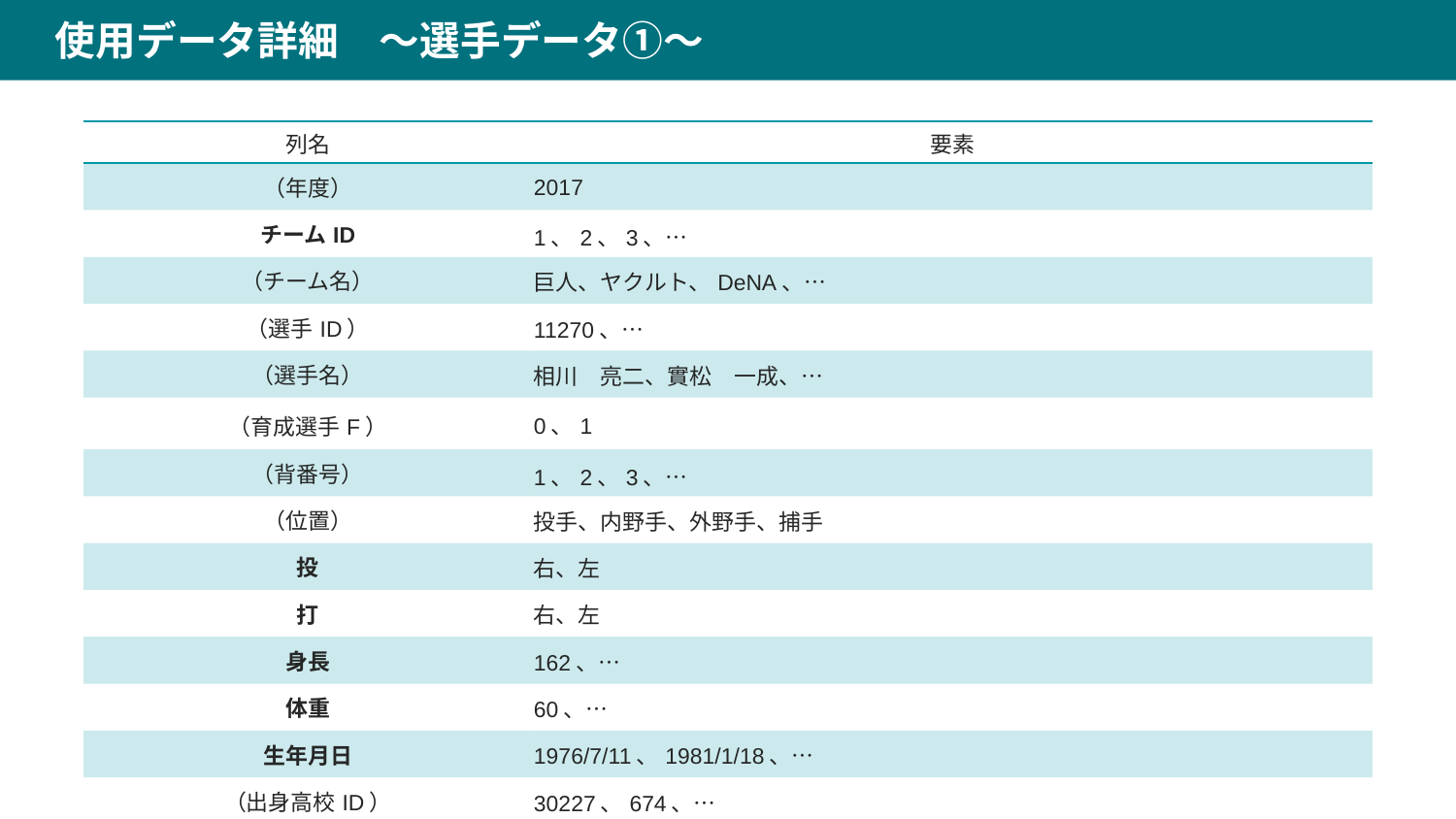

使用データ詳細　～選手データ①～
| 列名 | 要素 |
| --- | --- |
| （年度） | 2017 |
| チームID | 1、2、3、… |
| （チーム名） | 巨人、ヤクルト、DeNA、… |
| （選手ID） | 11270、… |
| （選手名） | 相川　亮二、實松　一成、… |
| （育成選手F） | 0、1 |
| （背番号） | 1、2、3、… |
| （位置） | 投手、内野手、外野手、捕手 |
| 投 | 右、左 |
| 打 | 右、左 |
| 身長 | 162、… |
| 体重 | 60、… |
| 生年月日 | 1976/7/11、1981/1/18、… |
| （出身高校ID） | 30227、674、… |
| （出身高校名） | 東京学館、佐賀学園、… |